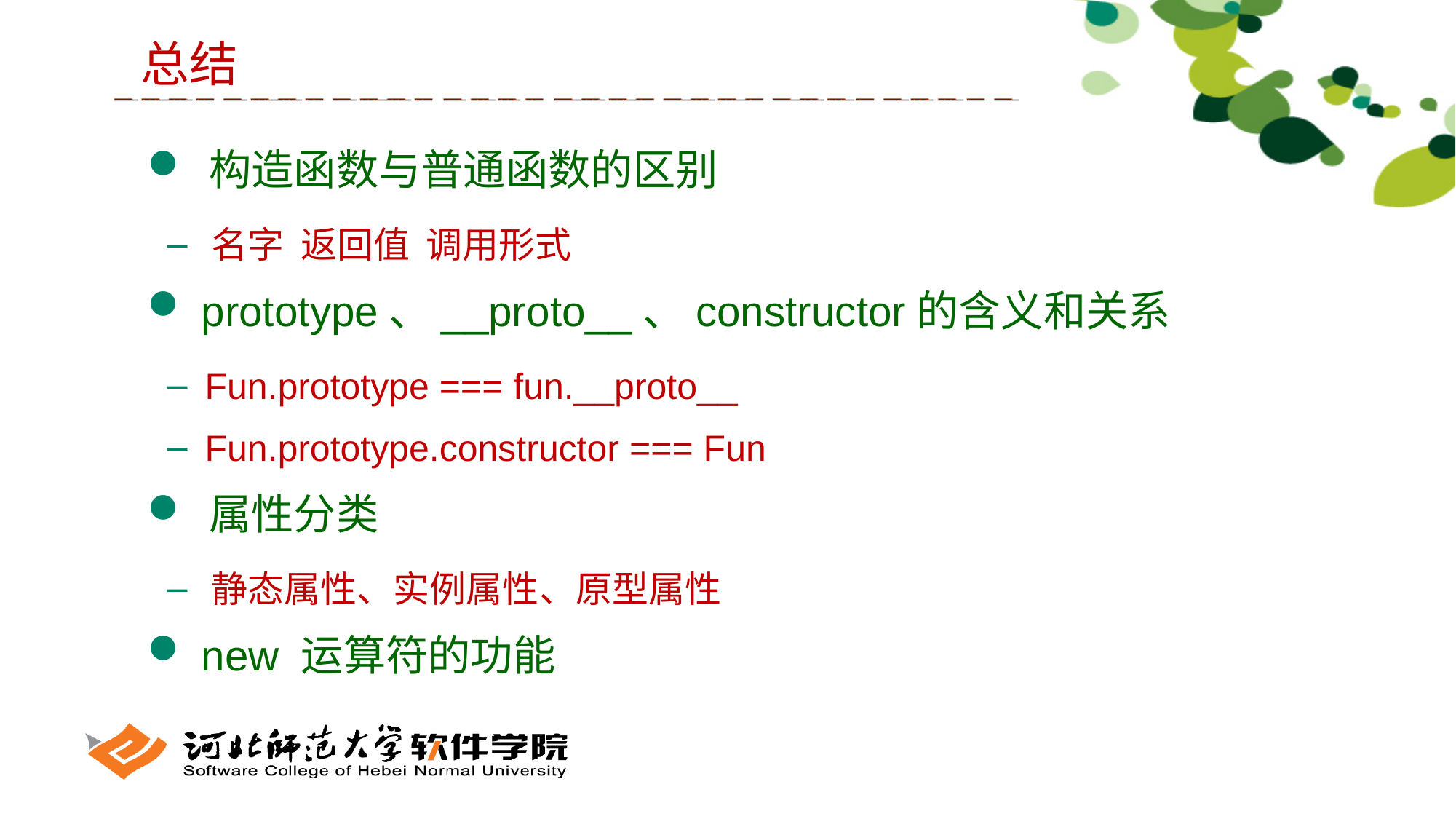

总结
 构造函数与普通函数的区别
 名字  返回值  调用形式
 prototype、__proto__、constructor的含义和关系
 Fun.prototype === fun.__proto__
 Fun.prototype.constructor === Fun
 属性分类
 静态属性、实例属性、原型属性
 new 运算符的功能